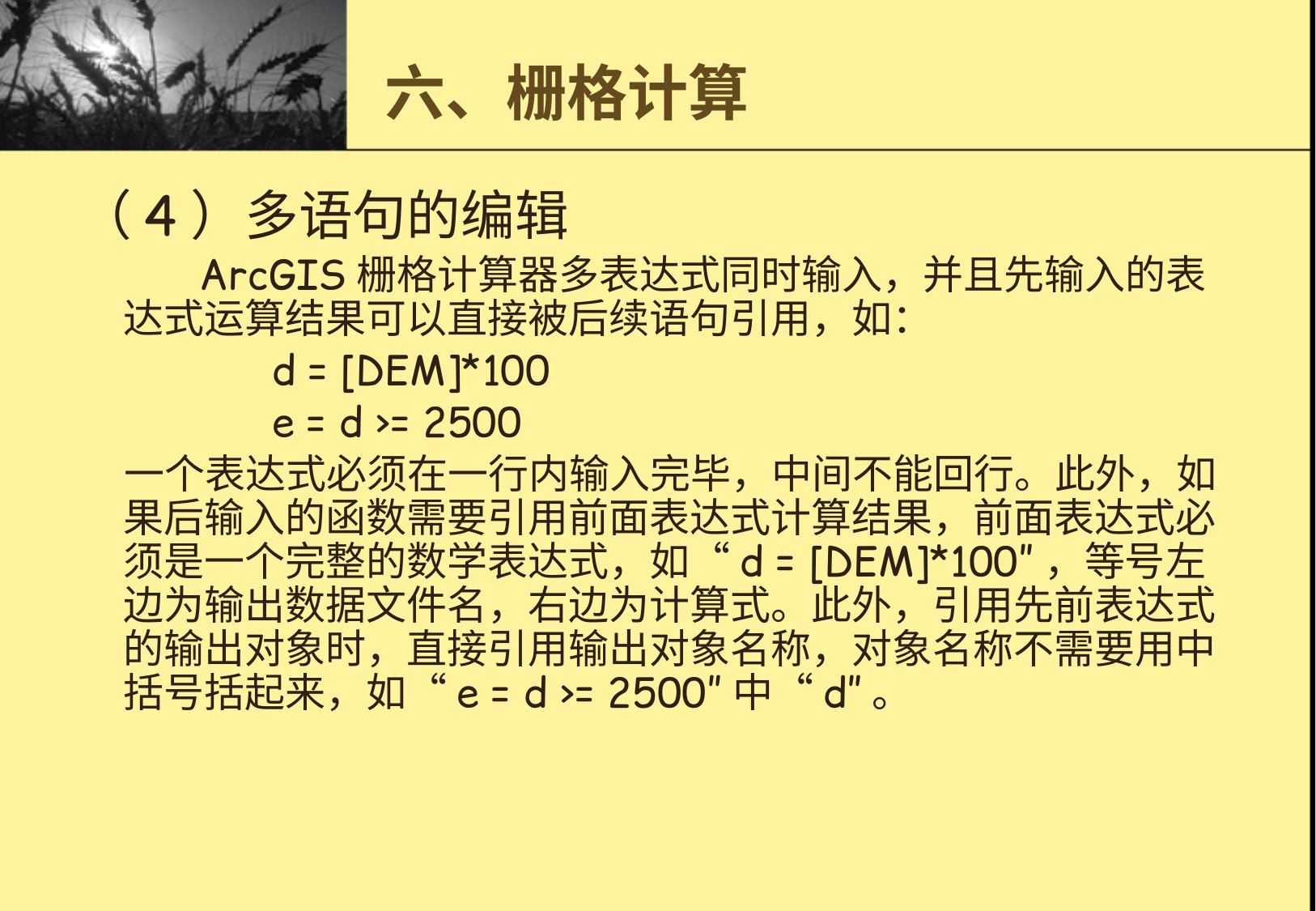

# 六、栅格计算
（4）多语句的编辑
          ArcGIS栅格计算器多表达式同时输入，并且先输入的表达式运算结果可以直接被后续语句引用，如：
                d = [DEM]*100
                e = d >= 2500
    一个表达式必须在一行内输入完毕，中间不能回行。此外，如果后输入的函数需要引用前面表达式计算结果，前面表达式必须是一个完整的数学表达式，如“d = [DEM]*100”，等号左边为输出数据文件名，右边为计算式。此外，引用先前表达式的输出对象时，直接引用输出对象名称，对象名称不需要用中括号括起来，如“e = d >= 2500”中“d”。